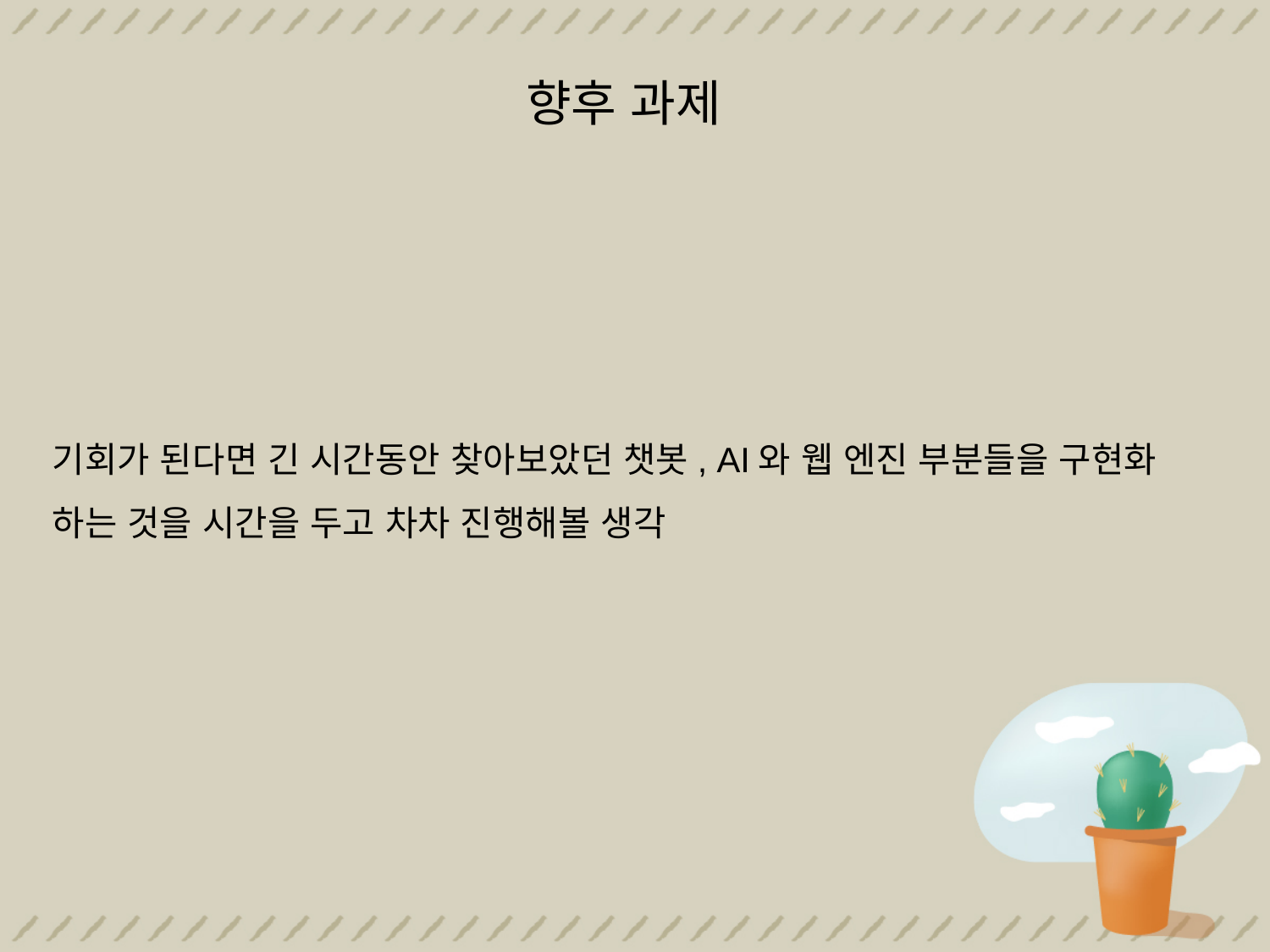

향후 과제
기회가 된다면 긴 시간동안 찾아보았던 챗봇, AI와 웹 엔진 부분들을 구현화 하는 것을 시간을 두고 차차 진행해볼 생각